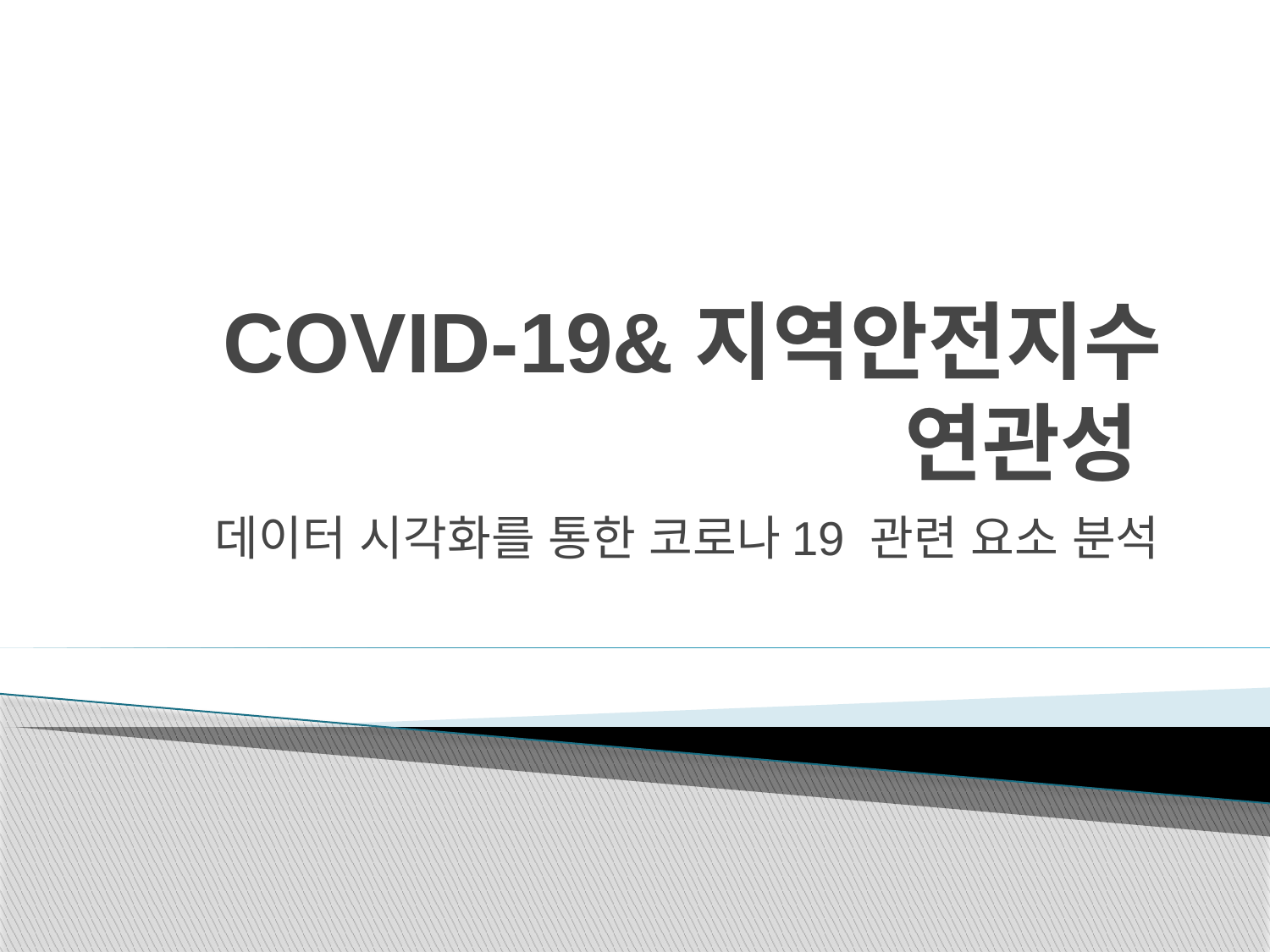

# COVID-19&지역안전지수 연관성
데이터 시각화를 통한 코로나19 관련 요소 분석